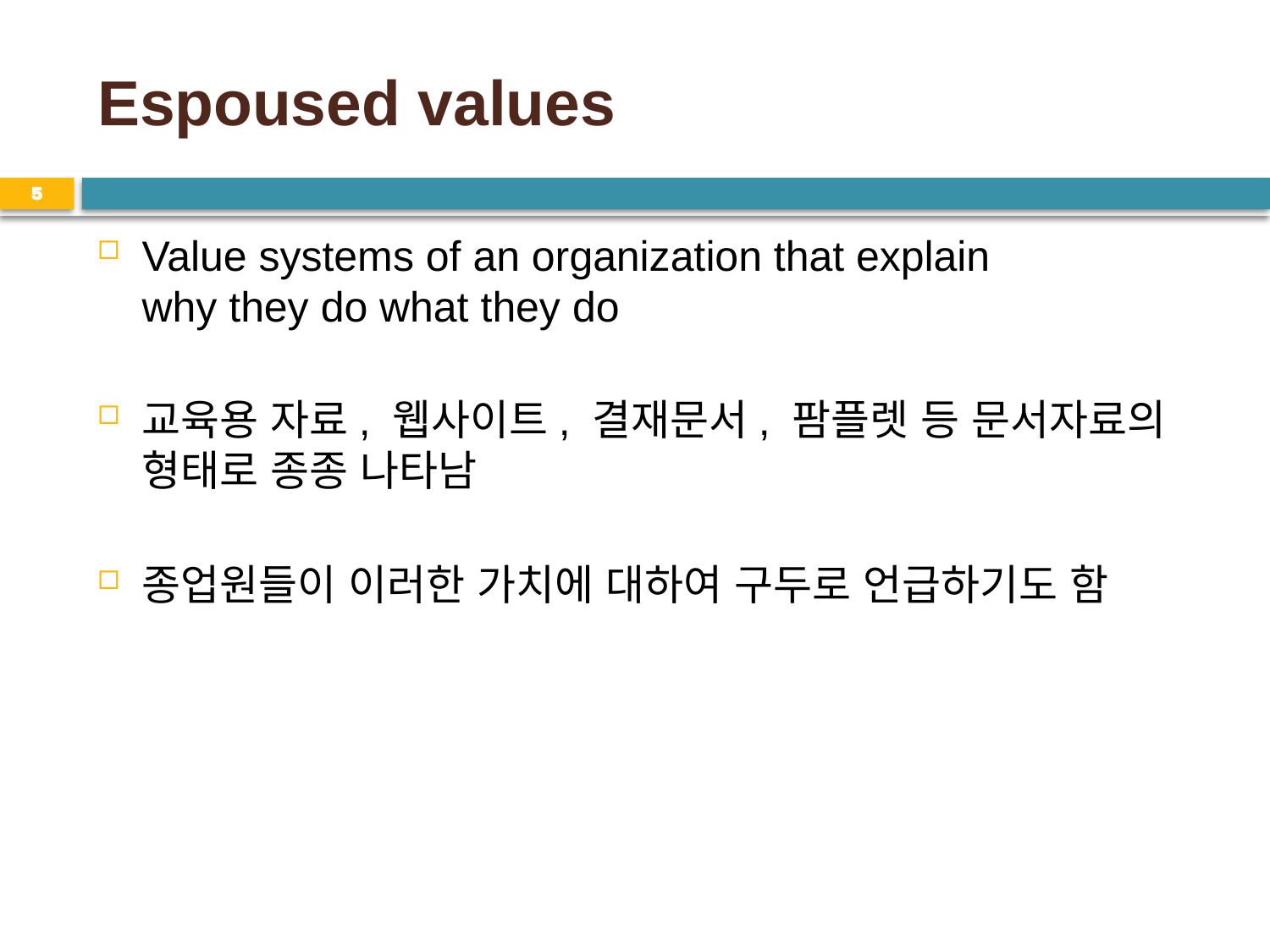

# Espoused values
5
Value systems of an organization that explain
why they do what they do
교육용 자료, 웹사이트, 결재문서, 팜플렛 등 문서자료의 형태로 종종 나타남
종업원들이 이러한 가치에 대하여 구두로 언급하기도 함